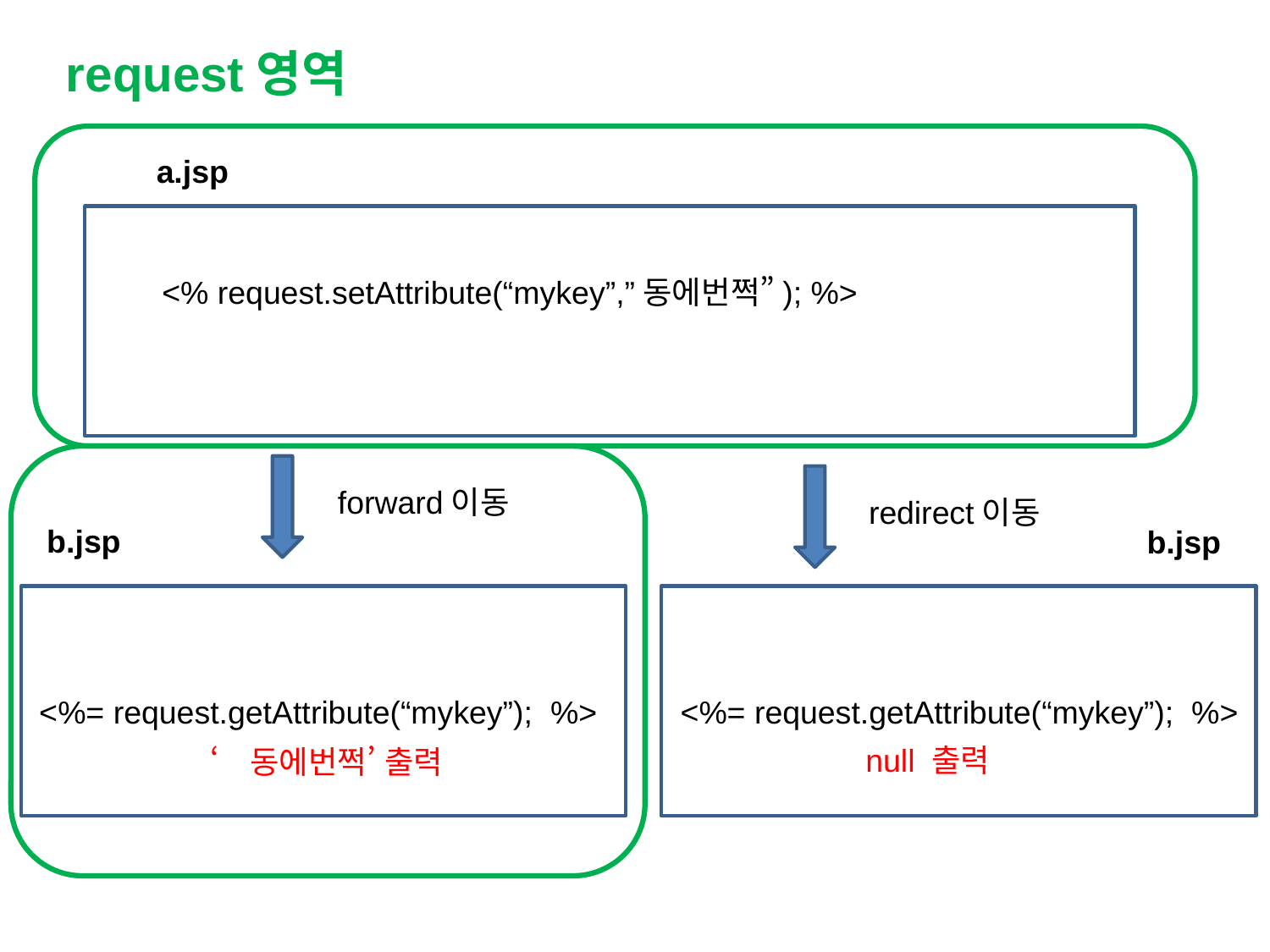

request영역

a.jsp

<% request.setAttribute(“mykey”,”동에번쩍”); %>

forward이동
redirect이동
b.jsp
b.jsp

<%= request.getAttribute(“mykey”);  %>
<%= request.getAttribute(“mykey”);  %>
null 출력
‘동에번쩍’ 출력